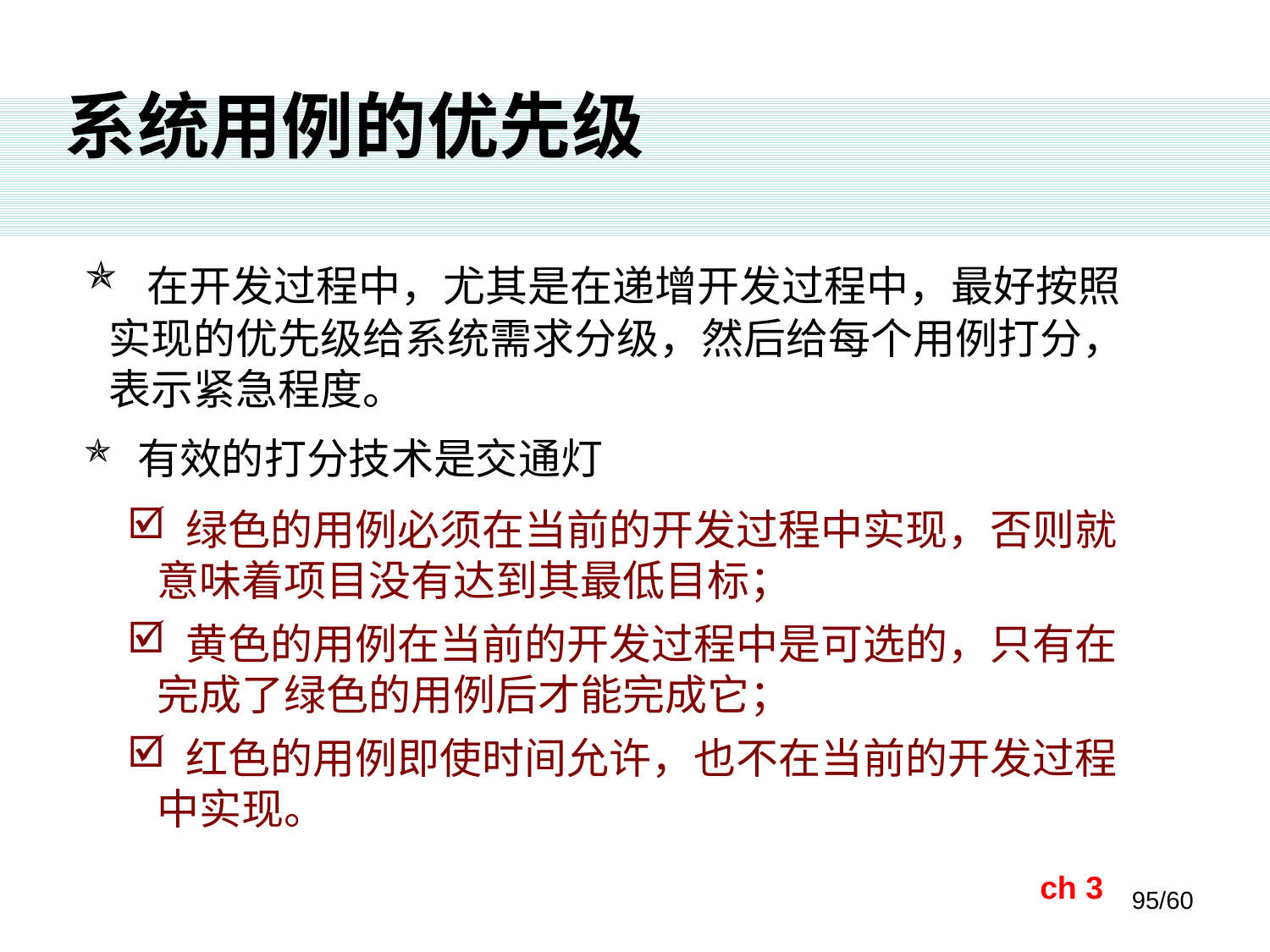

系统用例的优先级
 在开发过程中，尤其是在递增开发过程中，最好按照实现的优先级给系统需求分级，然后给每个用例打分，表示紧急程度。
 有效的打分技术是交通灯
 绿色的用例必须在当前的开发过程中实现，否则就意味着项目没有达到其最低目标；
 黄色的用例在当前的开发过程中是可选的，只有在完成了绿色的用例后才能完成它；
 红色的用例即使时间允许，也不在当前的开发过程中实现。
ch 3
95/60